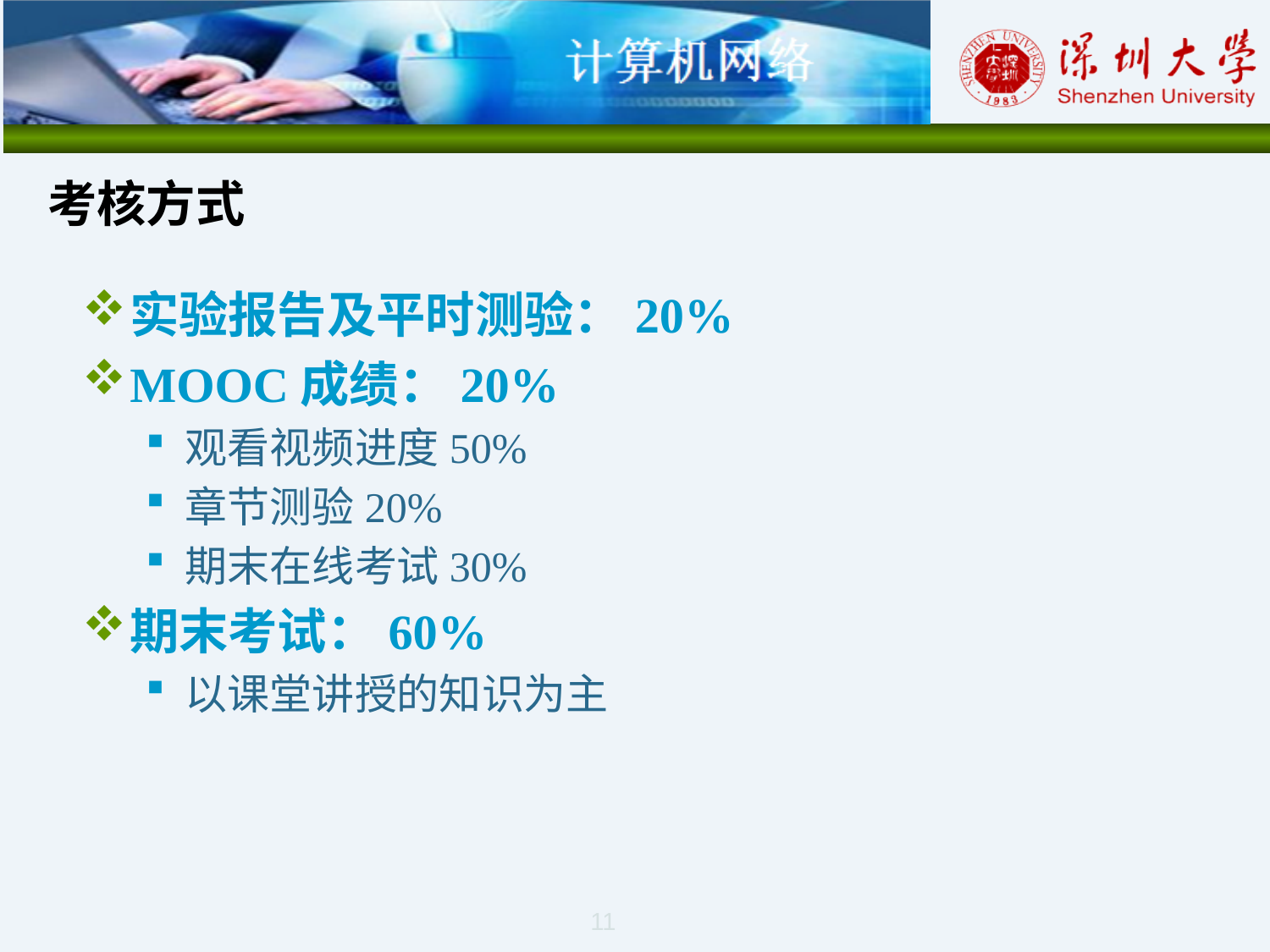

# 考核方式
实验报告及平时测验：20%
MOOC成绩：20%
观看视频进度50%
章节测验20%
期末在线考试30%
期末考试：60%
以课堂讲授的知识为主

11